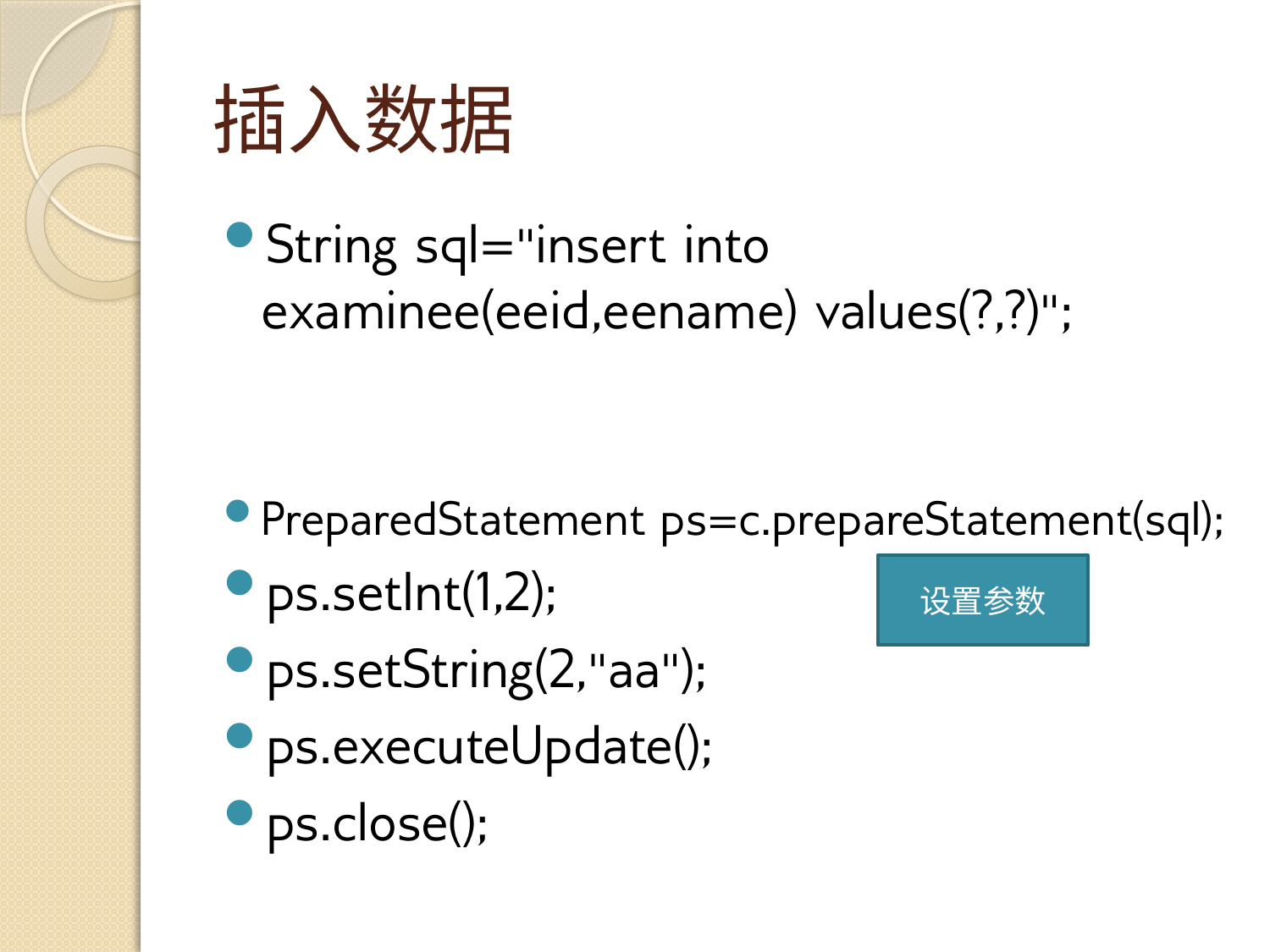

# 插入数据
String sql="insert into examinee(eeid,eename) values(?,?)";

PreparedStatement ps=c.prepareStatement(sql);
ps.setInt(1,2);
ps.setString(2,"aa");
ps.executeUpdate();
ps.close();
设置参数